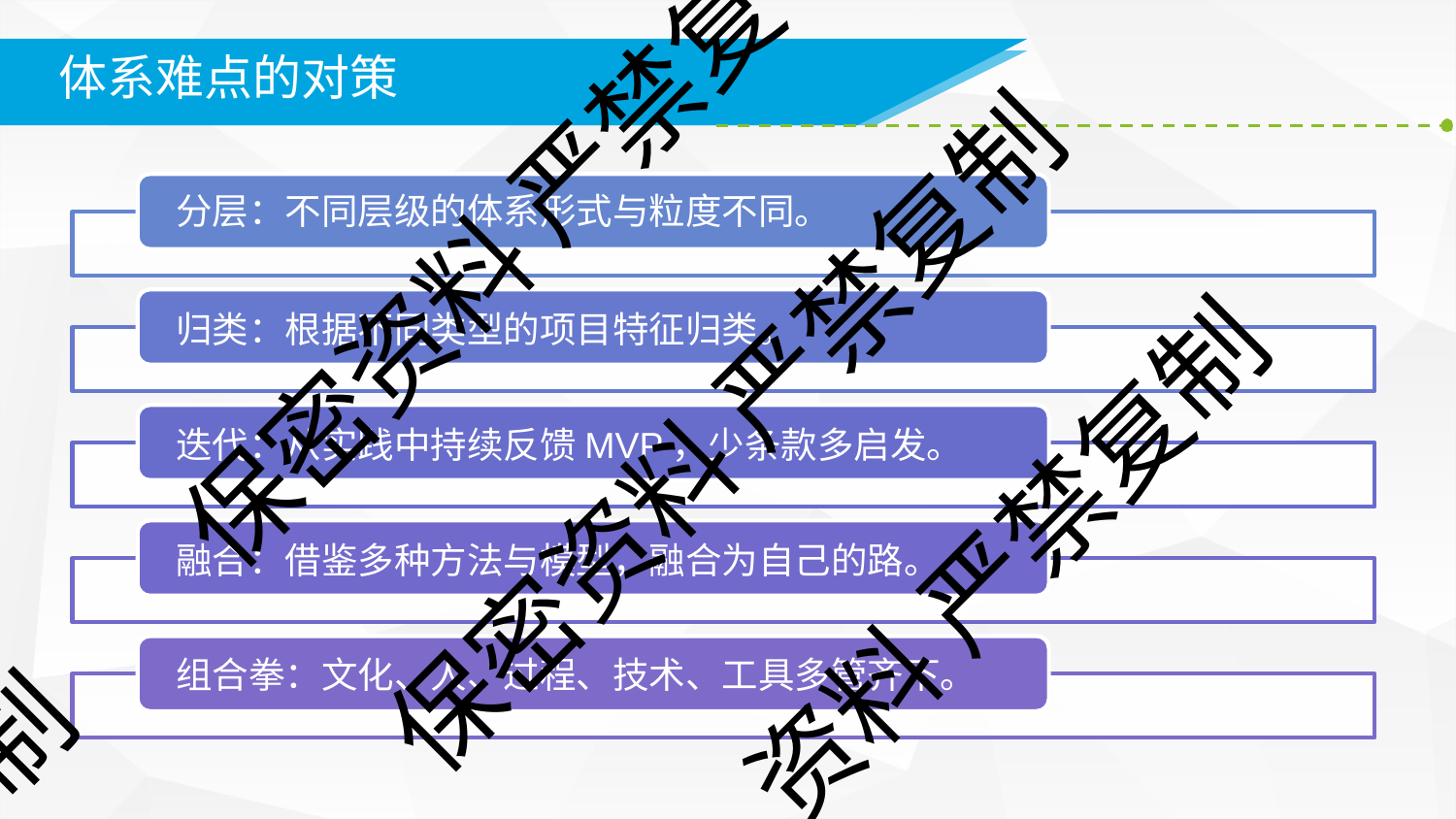

# 体系难点的对策

分层：不同层级的体系形式与粒度不同。

归类：根据不同类型的项目特征归类。
迭代：从实践中持续反馈MVP，少条款多启发。 融合：借鉴多种方法与模型，融合为自己的路。 组合拳：文化、人、过程、技术、工具多管齐下。
保密资料 严禁复

保密资料 严禁复制

资料 严禁复制

制